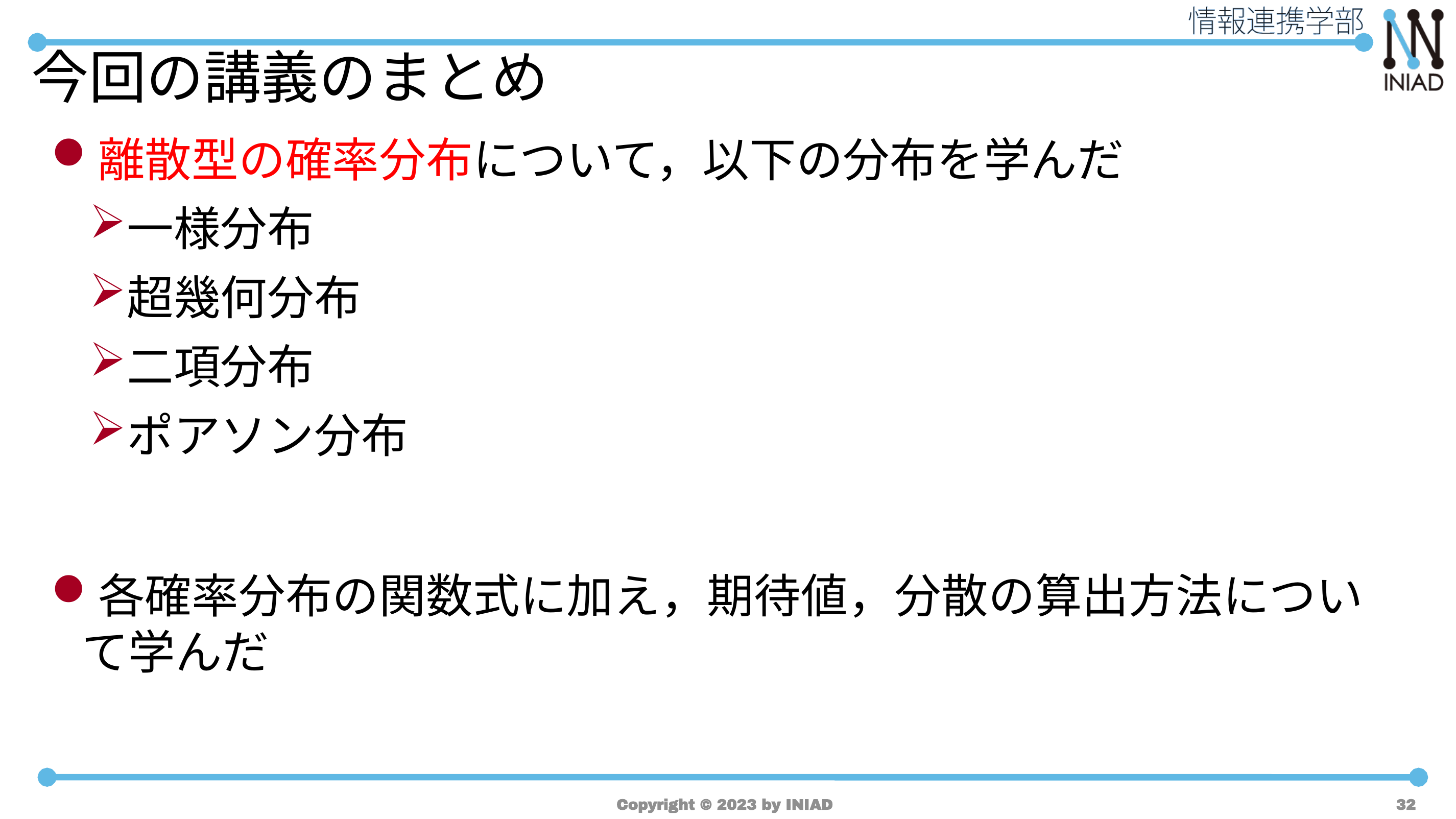

# 今回の講義のまとめ
離散型の確率分布について，以下の分布を学んだ
一様分布
超幾何分布
二項分布
ポアソン分布

各確率分布の関数式に加え，期待値，分散の算出方法について学んだ
Copyright © 2023 by INIAD
32